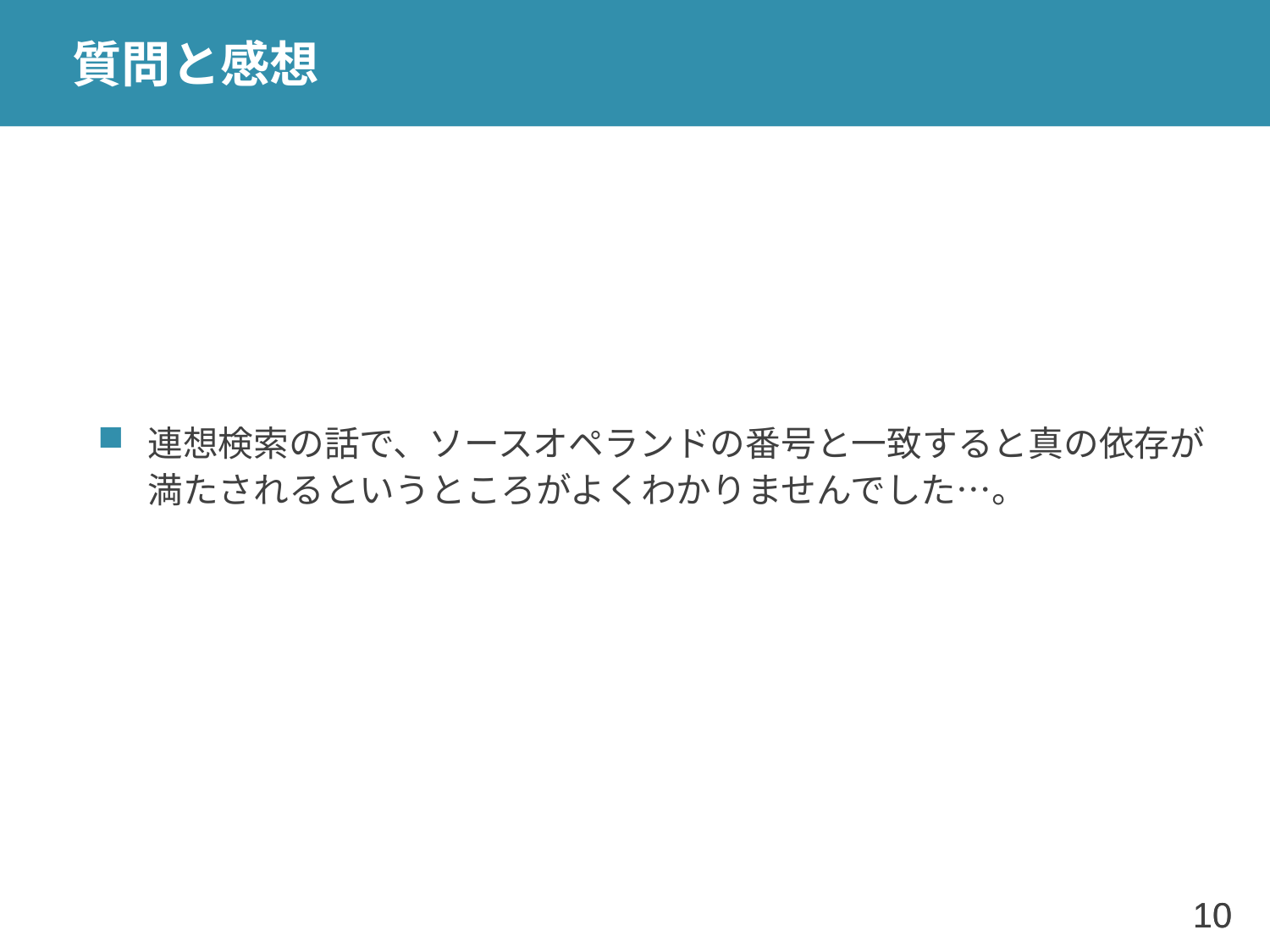

# 質問と感想
連想検索の話で、ソースオペランドの番号と一致すると真の依存が満たされるというところがよくわかりませんでした…。